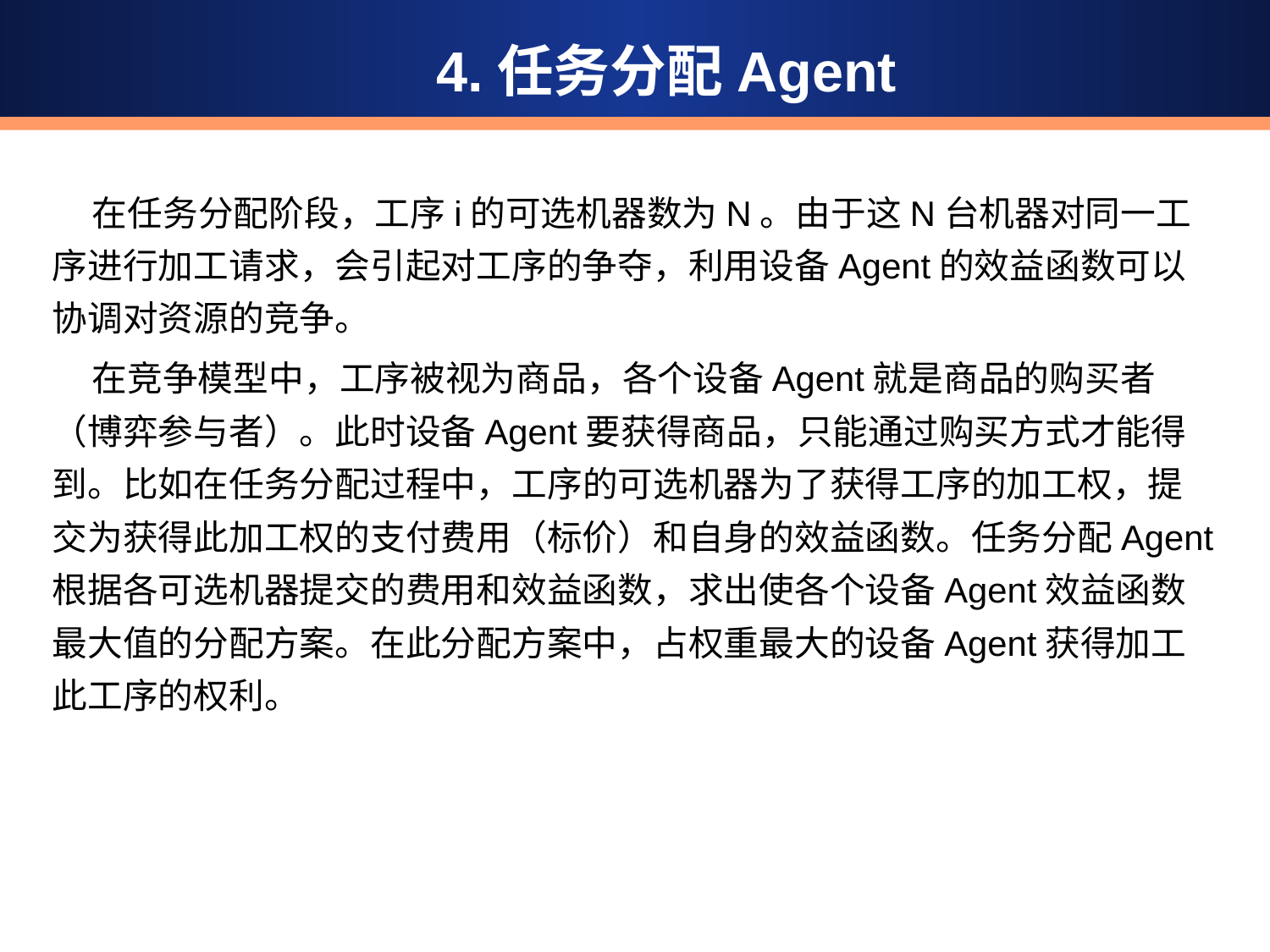

4.任务分配Agent
    在任务分配阶段，工序i的可选机器数为N。由于这N台机器对同一工序进行加工请求，会引起对工序的争夺，利用设备Agent的效益函数可以协调对资源的竞争。
    在竞争模型中，工序被视为商品，各个设备Agent就是商品的购买者（博弈参与者）。此时设备Agent要获得商品，只能通过购买方式才能得到。比如在任务分配过程中，工序的可选机器为了获得工序的加工权，提交为获得此加工权的支付费用（标价）和自身的效益函数。任务分配Agent根据各可选机器提交的费用和效益函数，求出使各个设备Agent效益函数最大值的分配方案。在此分配方案中，占权重最大的设备Agent获得加工此工序的权利。